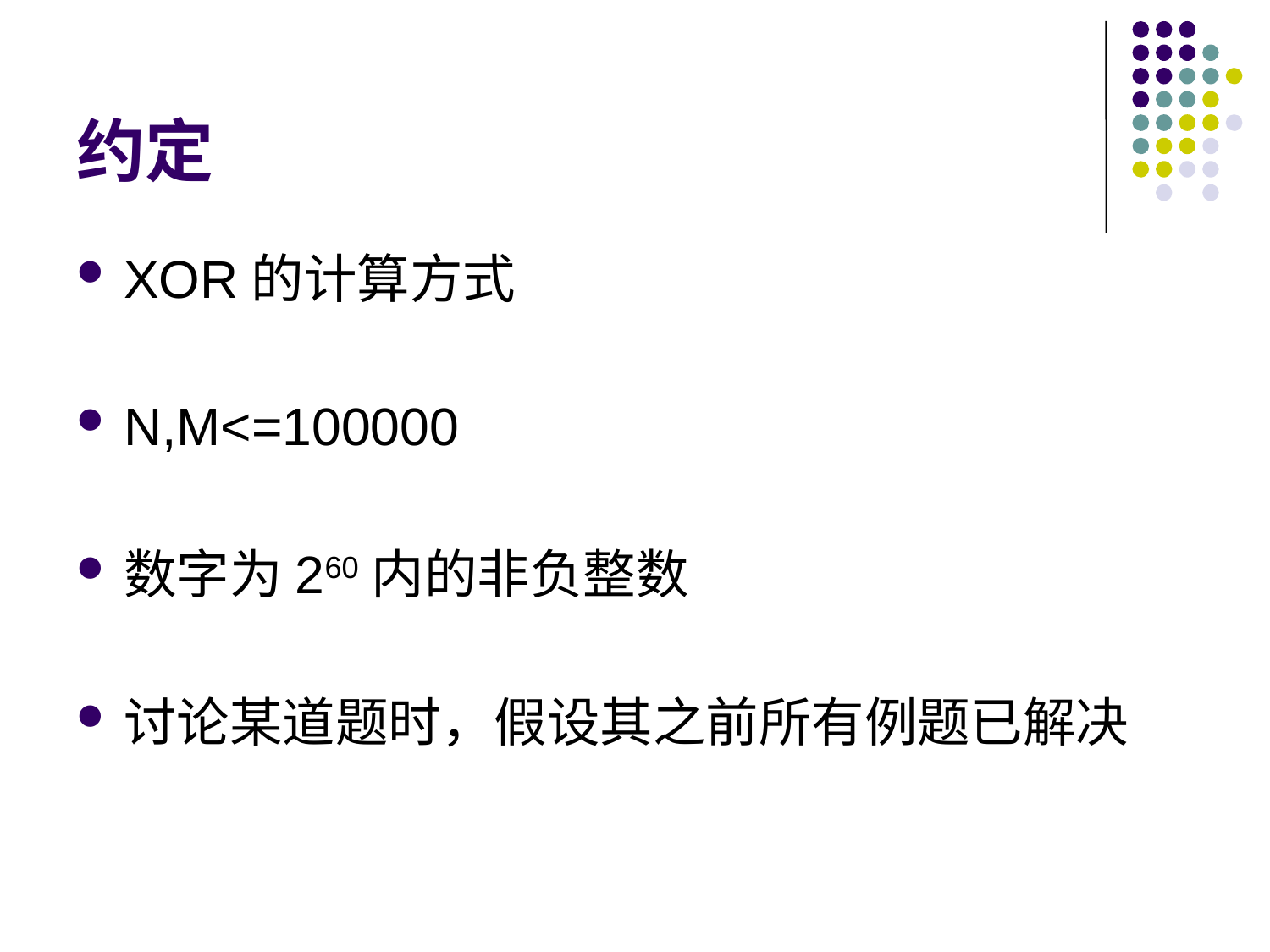

# 约定
XOR的计算方式

N,M<=100000

数字为260内的非负整数

讨论某道题时，假设其之前所有例题已解决